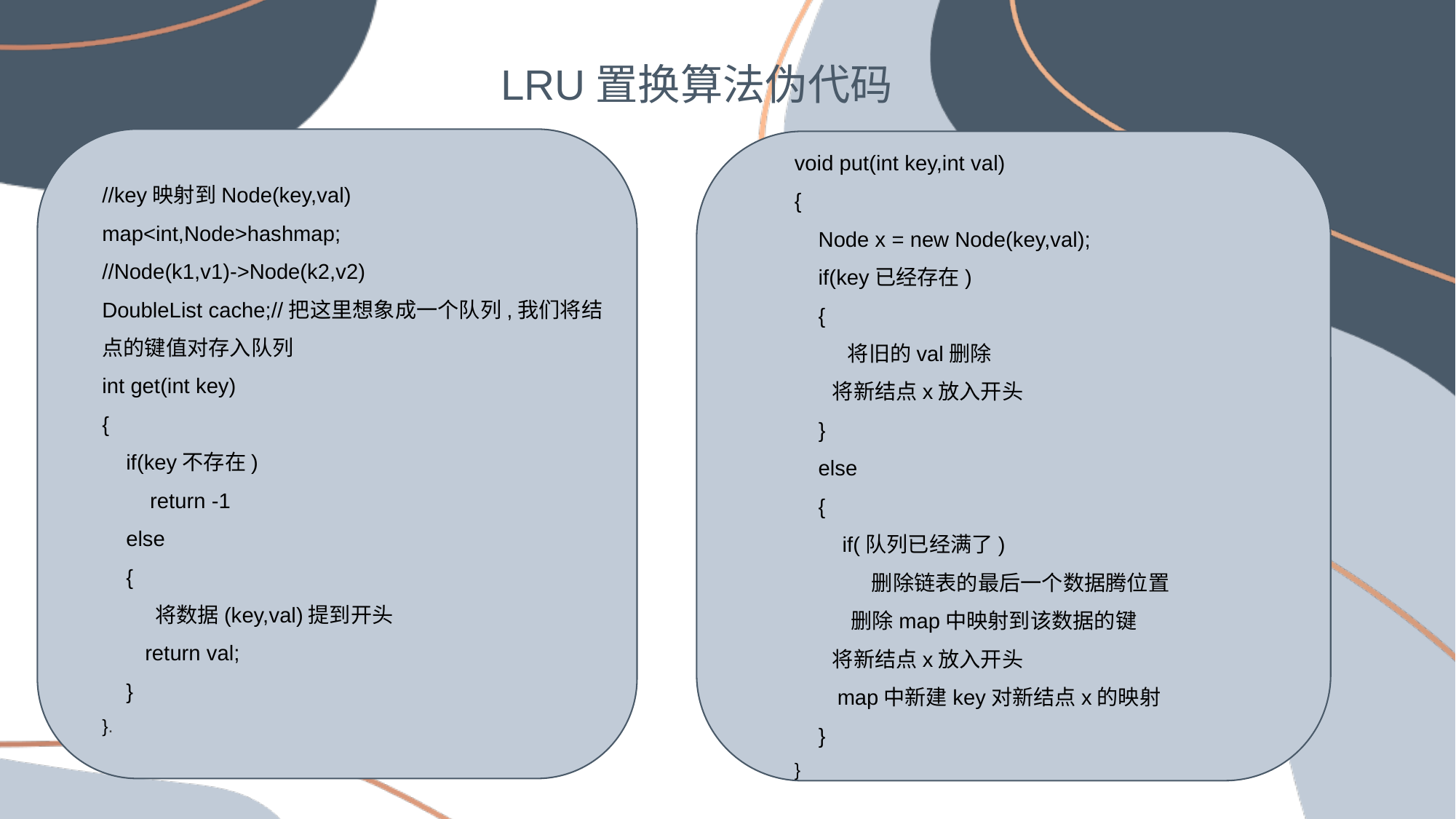

LRU置换算法伪代码

void put(int key,int val)
{
    Node x = new Node(key,val);
    if(key已经存在)
    {
        将旧的val删除
        将新结点x放入开头
    }
    else
    {
        if(队列已经满了)
            删除链表的最后一个数据腾位置
            删除map中映射到该数据的键
        将新结点x放入开头
        map中新建key对新结点x的映射
    }  
}
//key映射到Node(key,val)
map<int,Node>hashmap;
//Node(k1,v1)->Node(k2,v2)
DoubleList cache;//把这里想象成一个队列,我们将结点的键值对存入队列
int get(int key)
{
    if(key不存在)
        return -1
    else
    {
        将数据(key,val)提到开头
        return val;
    }
}.